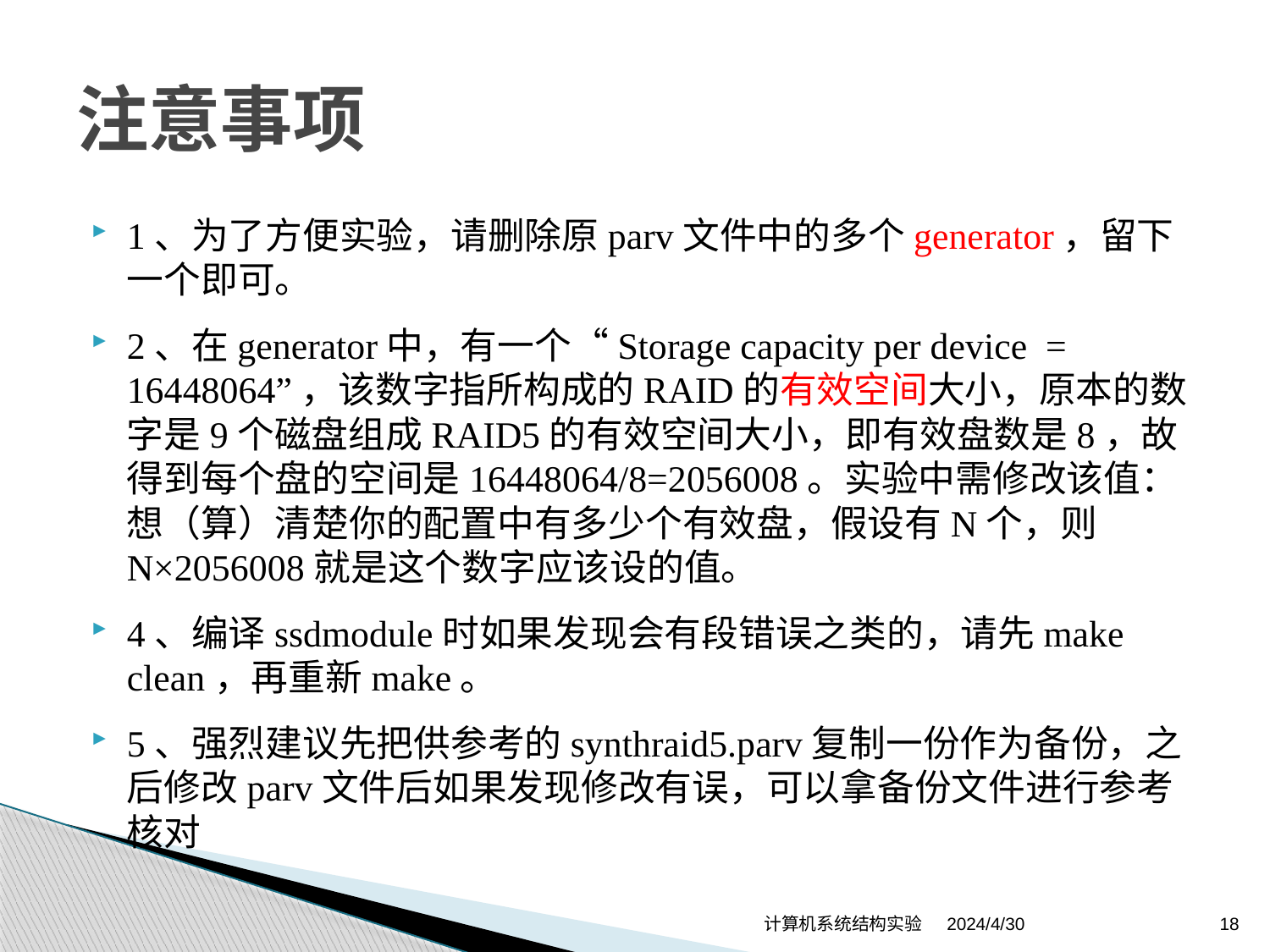

# 注意事项
1、为了方便实验，请删除原parv文件中的多个generator，留下一个即可。
2、在generator中，有一个“Storage capacity per device  =  16448064”，该数字指所构成的RAID的有效空间大小，原本的数字是9个磁盘组成RAID5的有效空间大小，即有效盘数是8，故得到每个盘的空间是16448064/8=2056008。实验中需修改该值：想（算）清楚你的配置中有多少个有效盘，假设有N个，则N×2056008就是这个数字应该设的值。
4、编译ssdmodule时如果发现会有段错误之类的，请先make clean，再重新make。
5、强烈建议先把供参考的synthraid5.parv复制一份作为备份，之后修改parv文件后如果发现修改有误，可以拿备份文件进行参考核对
计算机系统结构实验
2024/4/30
18